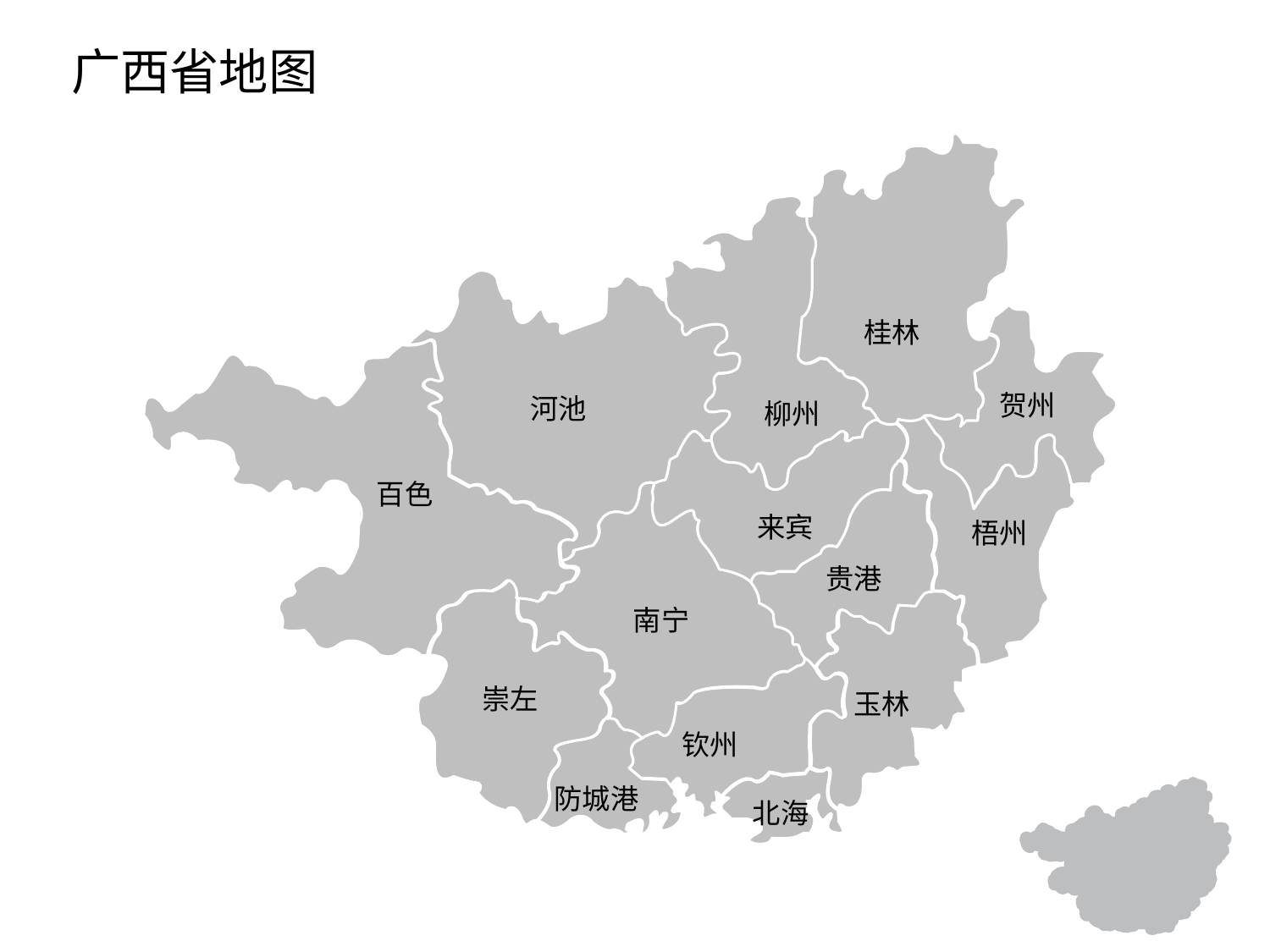

# 广西省地图

桂林

贺州
河池
柳州

百色

来宾
梧州
贵港

南宁

崇左
玉林

钦州

防城港
北海